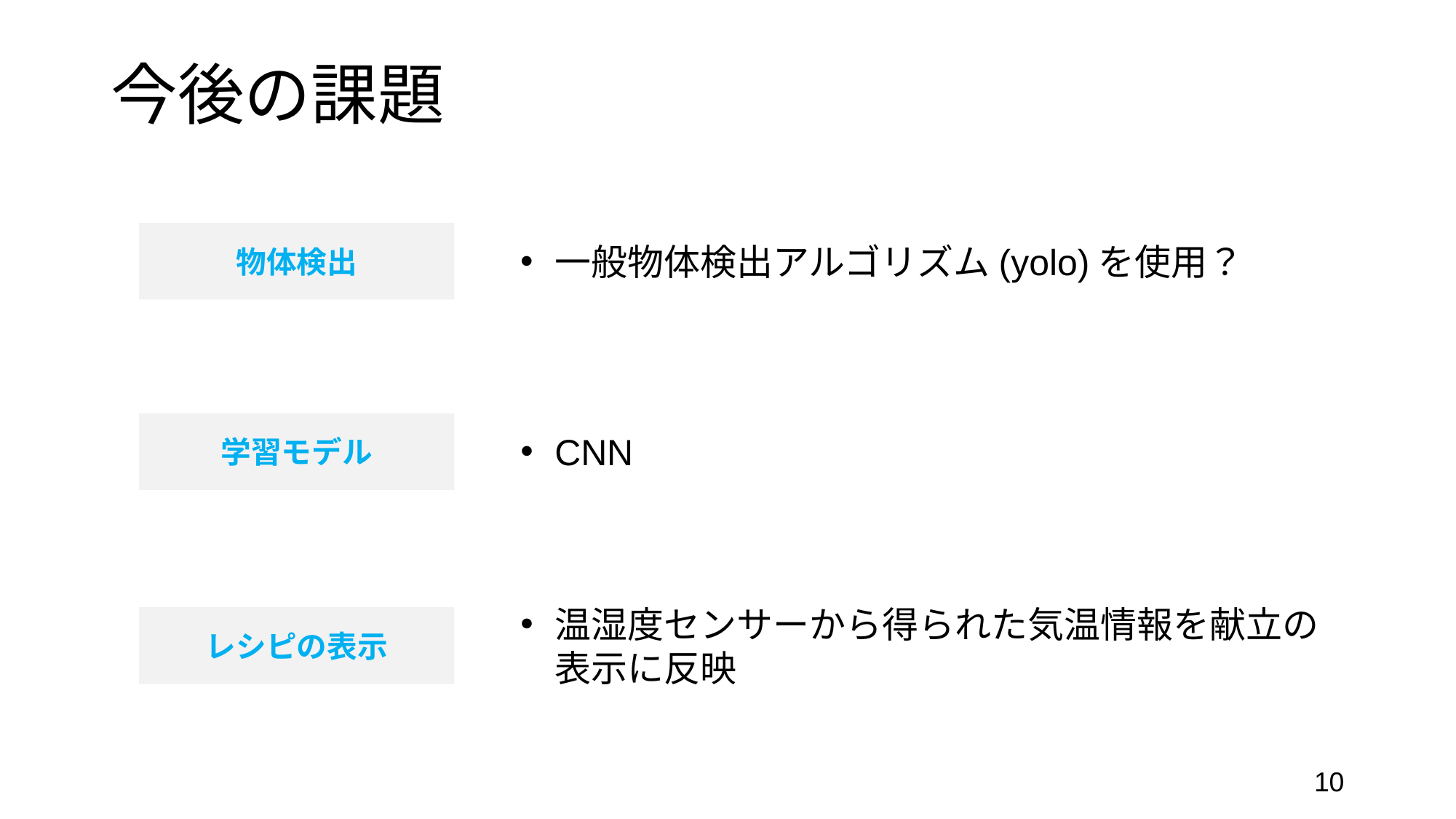

# 今後の課題
物体検出
一般物体検出アルゴリズム(yolo)を使用？
学習モデル
CNN
温湿度センサーから得られた気温情報を献立の表示に反映
レシピの表示
10